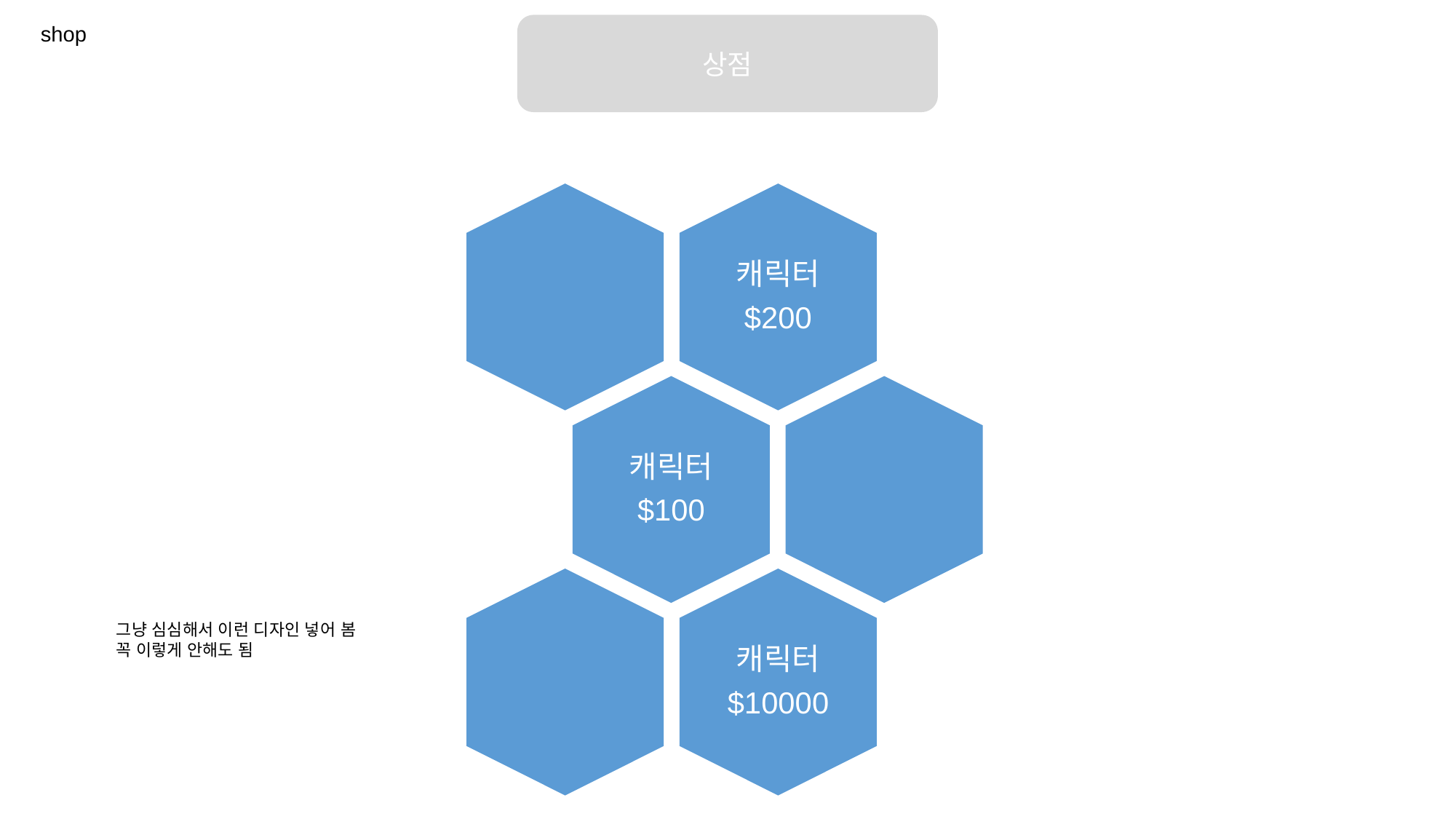

shop
상점
캐릭터
$200

캐릭터
$100

캐릭터
$10000

그냥 심심해서 이런 디자인 넣어 봄
꼭 이렇게 안해도 됨